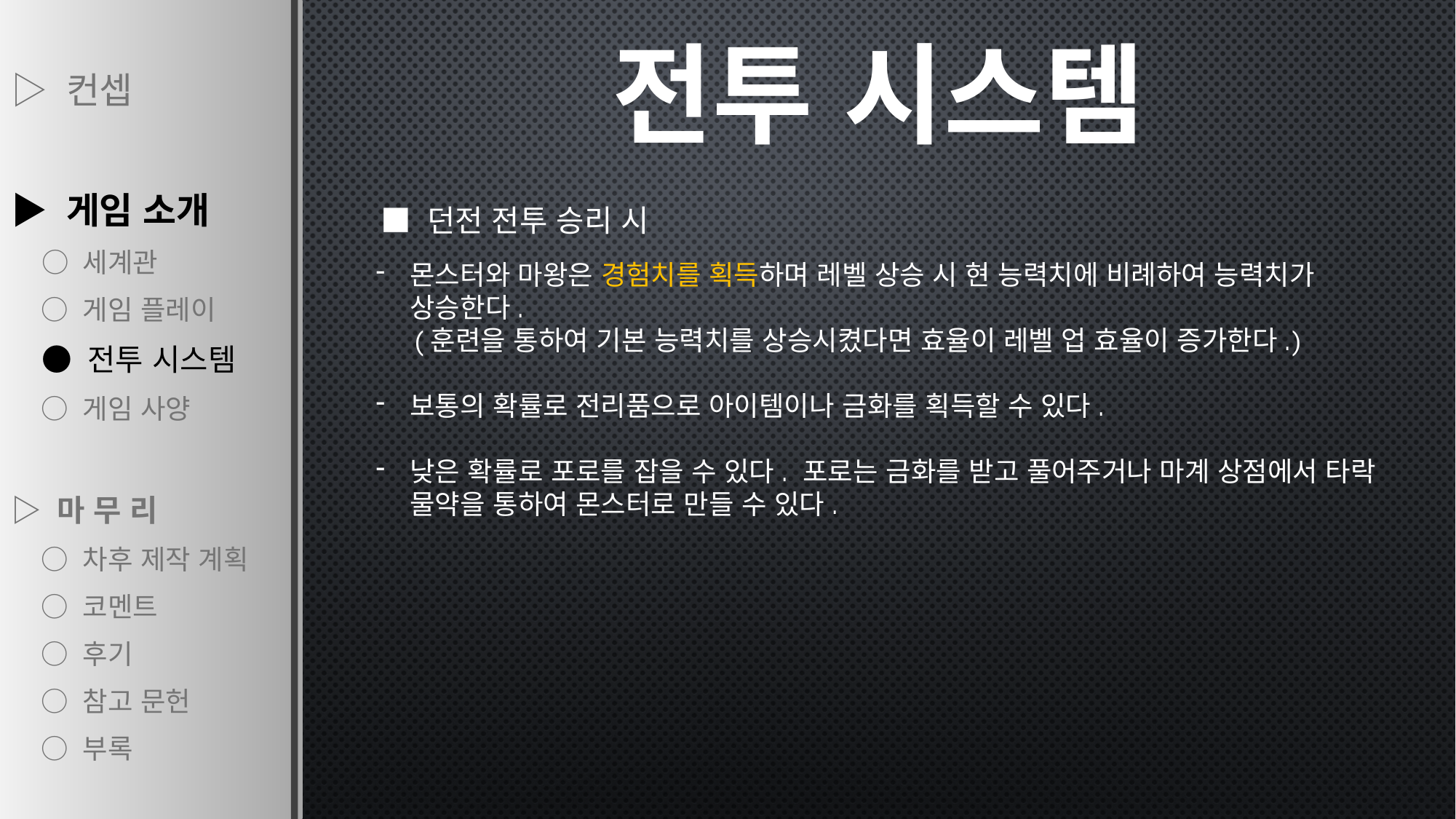

▷ 컨셉

▶ 게임 소개
    ○ 세계관
    ○ 게임 플레이
    ● 전투 시스템
    ○ 게임 사양

▷ 마 무 리
    ○ 차후 제작 계획
    ○ 코멘트
    ○ 후기
    ○ 참고 문헌
    ○ 부록

전투 시스템
  ■ 던전 전투 승리 시
몬스터와 마왕은 경험치를 획득하며 레벨 상승 시 현 능력치에 비례하여 능력치가 상승한다.
     (훈련을 통하여 기본 능력치를 상승시켰다면 효율이 레벨 업 효율이 증가한다.)

보통의 확률로 전리품으로 아이템이나 금화를 획득할 수 있다.

낮은 확률로 포로를 잡을 수 있다. 포로는 금화를 받고 풀어주거나 마계 상점에서 타락 물약을 통하여 몬스터로 만들 수 있다.